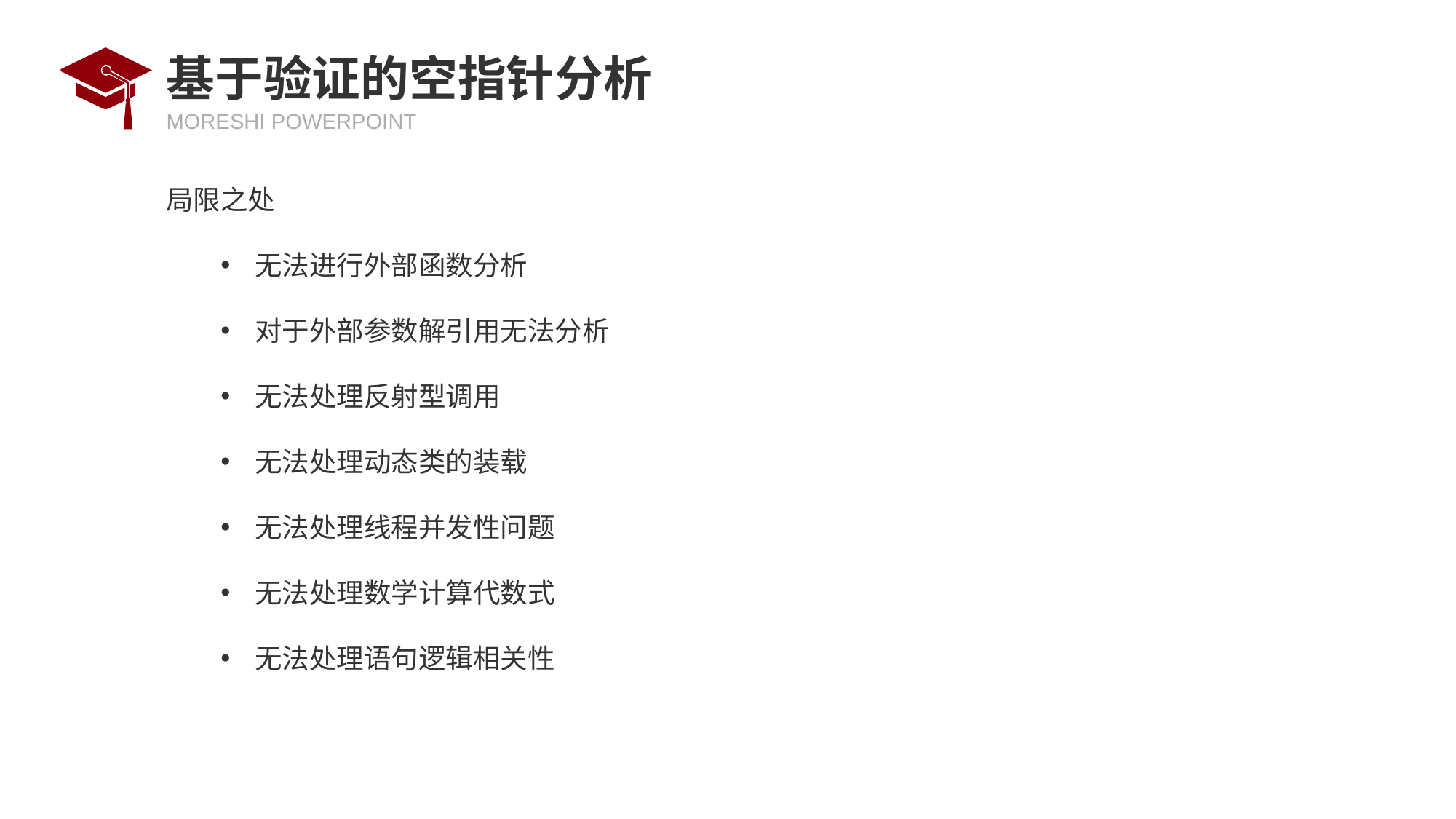

# 基于验证的空指针分析
局限之处
无法进行外部函数分析
对于外部参数解引用无法分析
无法处理反射型调用
无法处理动态类的装载
无法处理线程并发性问题
无法处理数学计算代数式
无法处理语句逻辑相关性